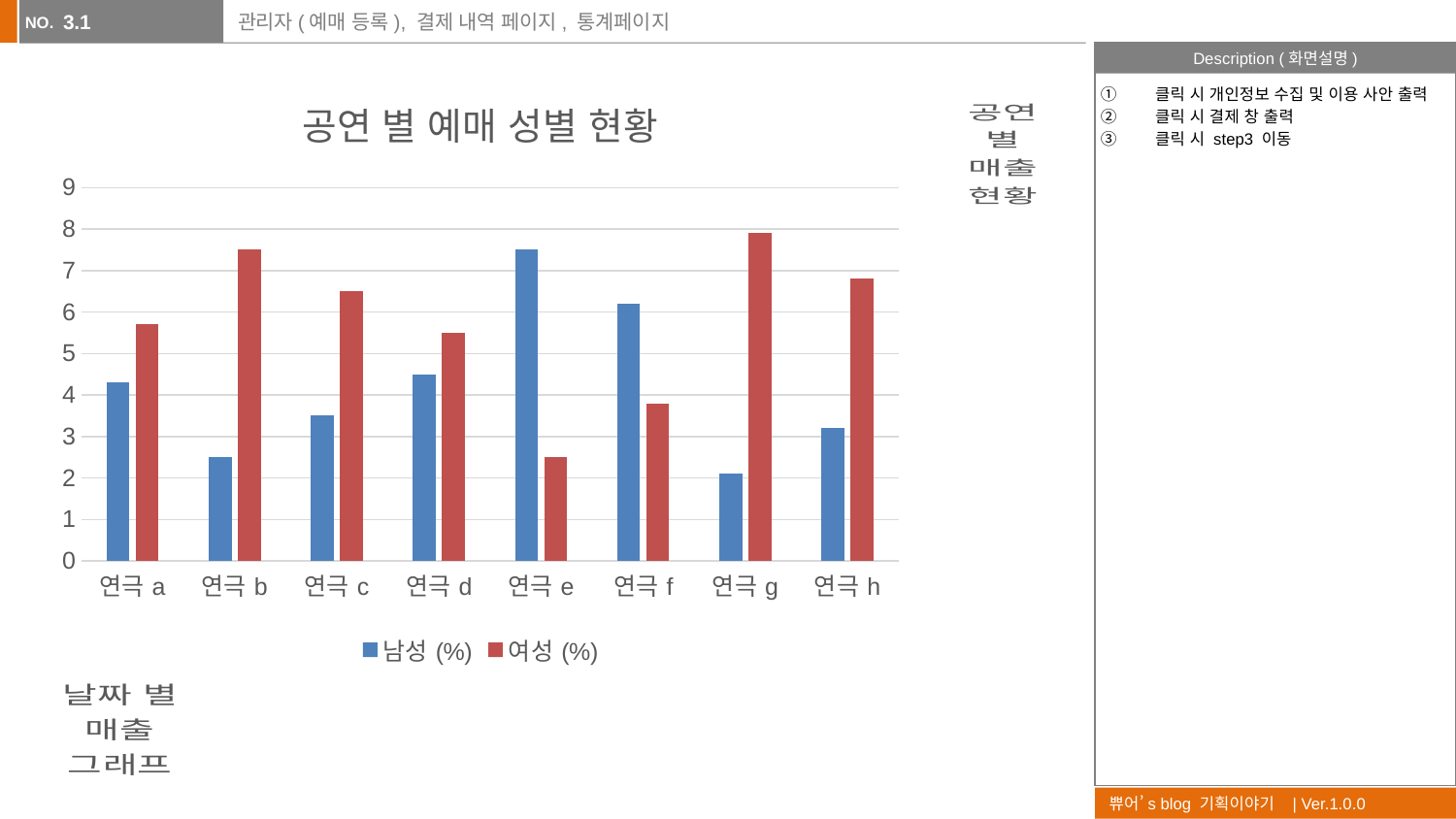

3.1
# 관리자(예매 등록), 결제 내역 페이지, 통계페이지

### Chart: 공연 별 예매 성별 현황

| Category | 남성(%) | 여성(%) |
|---|---|---|
| 연극a | 4.3 | 5.7 |
| 연극b | 2.5 | 7.5 |
| 연극c | 3.5 | 6.5 |
| 연극d | 4.5 | 5.5 |
| 연극e | 7.5 | 2.5 |
| 연극f | 6.2 | 3.8 |
| 연극g | 2.1 | 7.9 |
| 연극h | 3.2 | 6.8 |
클릭 시 개인정보 수집 및 이용 사안 출력
클릭 시 결제 창 출력
클릭 시 step3 이동

### Chart: 공연 별 매출 현황

| Category | 매출(단위: 10만) |
|---|---|
| 연극a | 4.3 |
| 연극b | 2.5 |
| 연극c | 3.5 |
| 연극d | 4.5 |
| 연극e | 4.1 |
| 연극f | 2.3 |
| 연극g | 2.1 |
| 연극h | 1.7 |
| 연극i | 1.7 |
| 연극j | 1.7 |
| 연극k | 5.9 |
| 연극l | 4.0 |

### Chart: 날짜 별 매출 그래프

| Category | 총 매출(단위: 100만) |
|---|---|
| 2023년03월1주차 | 2.0 |
| 2023년03월2주차 | 2.0 |
| 2023년03월3주차 | 3.0 |
| 2023년03월4주차 | 5.0 |